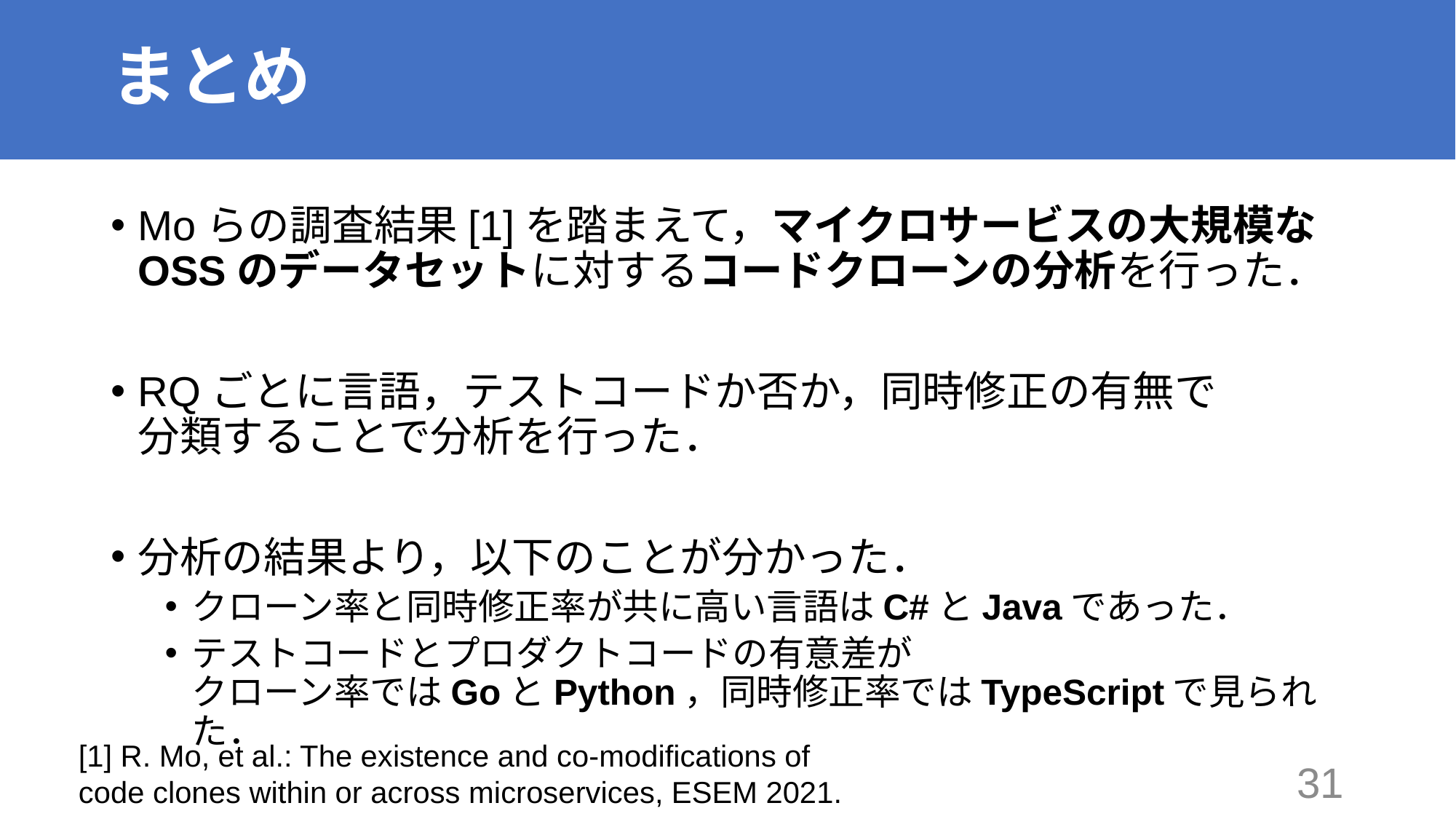

# まとめ
Moらの調査結果[1]を踏まえて，マイクロサービスの大規模なOSSのデータセットに対するコードクローンの分析を行った．

RQごとに言語，テストコードか否か，同時修正の有無で
分類することで分析を行った．

分析の結果より，以下のことが分かった．
クローン率と同時修正率が共に高い言語はC#とJavaであった．
テストコードとプロダクトコードの有意差が
クローン率ではGoとPython，同時修正率ではTypeScriptで見られた．
[1] R. Mo, et al.: The existence and co-modifications of
code clones within or across microservices, ESEM 2021.
31